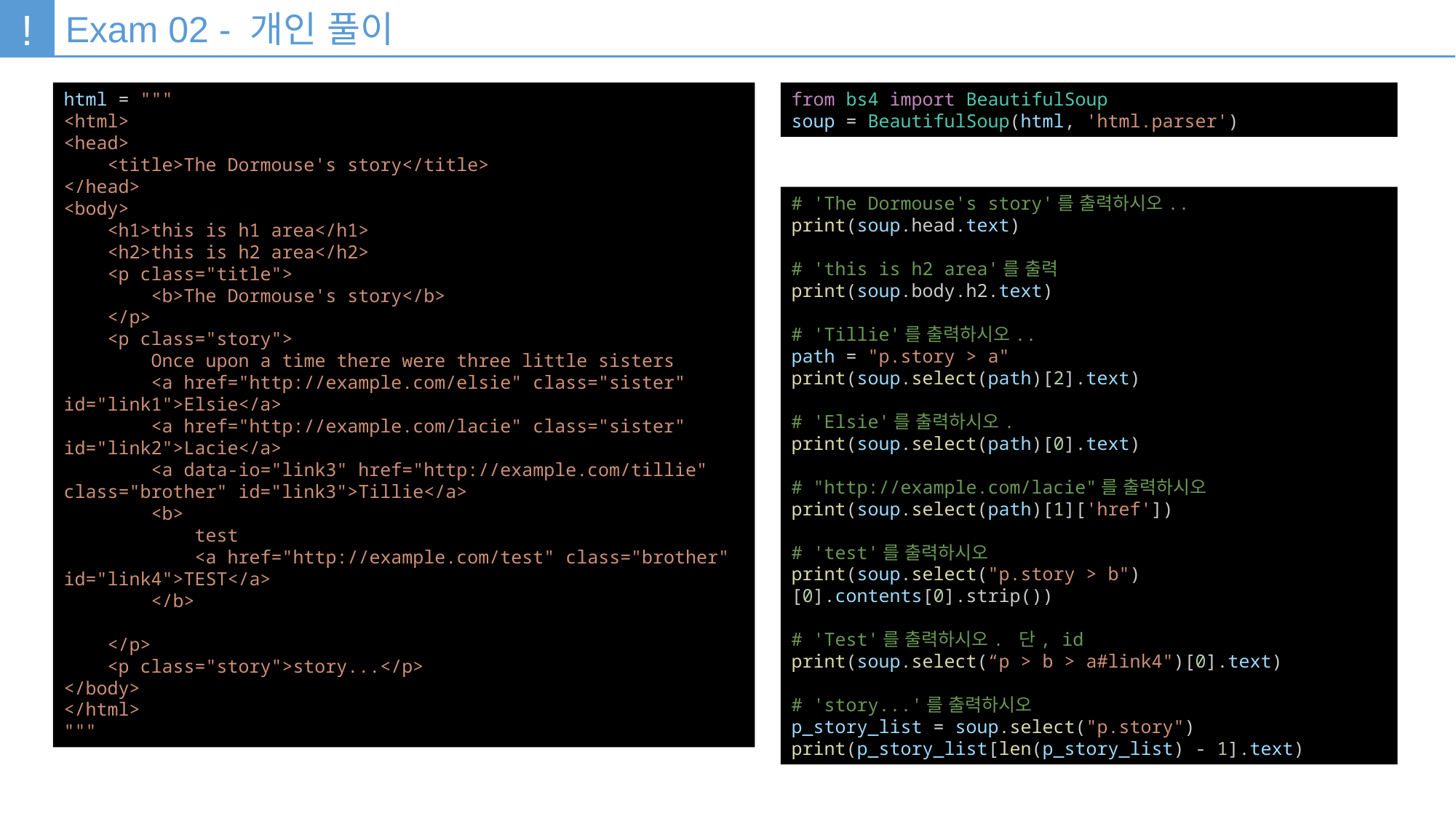

!
Exam 02 - 개인 풀이
from bs4 import BeautifulSoup
soup = BeautifulSoup(html, 'html.parser')
html = """
<html>
<head>
    <title>The Dormouse's story</title>
</head>
<body>
    <h1>this is h1 area</h1>
    <h2>this is h2 area</h2>
    <p class="title">
        <b>The Dormouse's story</b>
    </p>
    <p class="story">
        Once upon a time there were three little sisters
        <a href="http://example.com/elsie" class="sister" id="link1">Elsie</a>
        <a href="http://example.com/lacie" class="sister" id="link2">Lacie</a>
        <a data-io="link3" href="http://example.com/tillie" class="brother" id="link3">Tillie</a>
        <b>
            test
            <a href="http://example.com/test" class="brother" id="link4">TEST</a>
        </b>
    </p>
    <p class="story">story...</p>
</body>
</html>
"""
# 'The Dormouse's story'를 출력하시오..
print(soup.head.text)
# 'this is h2 area'를 출력
print(soup.body.h2.text)
# 'Tillie'를 출력하시오..
path = "p.story > a"
print(soup.select(path)[2].text)
# 'Elsie'를 출력하시오.
print(soup.select(path)[0].text)
# "http://example.com/lacie"를 출력하시오
print(soup.select(path)[1]['href'])
# 'test'를 출력하시오
print(soup.select("p.story > b")[0].contents[0].strip())
# 'Test'를 출력하시오. 단, id
print(soup.select(“p > b > a#link4")[0].text)
# 'story...'를 출력하시오
p_story_list = soup.select("p.story")
print(p_story_list[len(p_story_list) - 1].text)